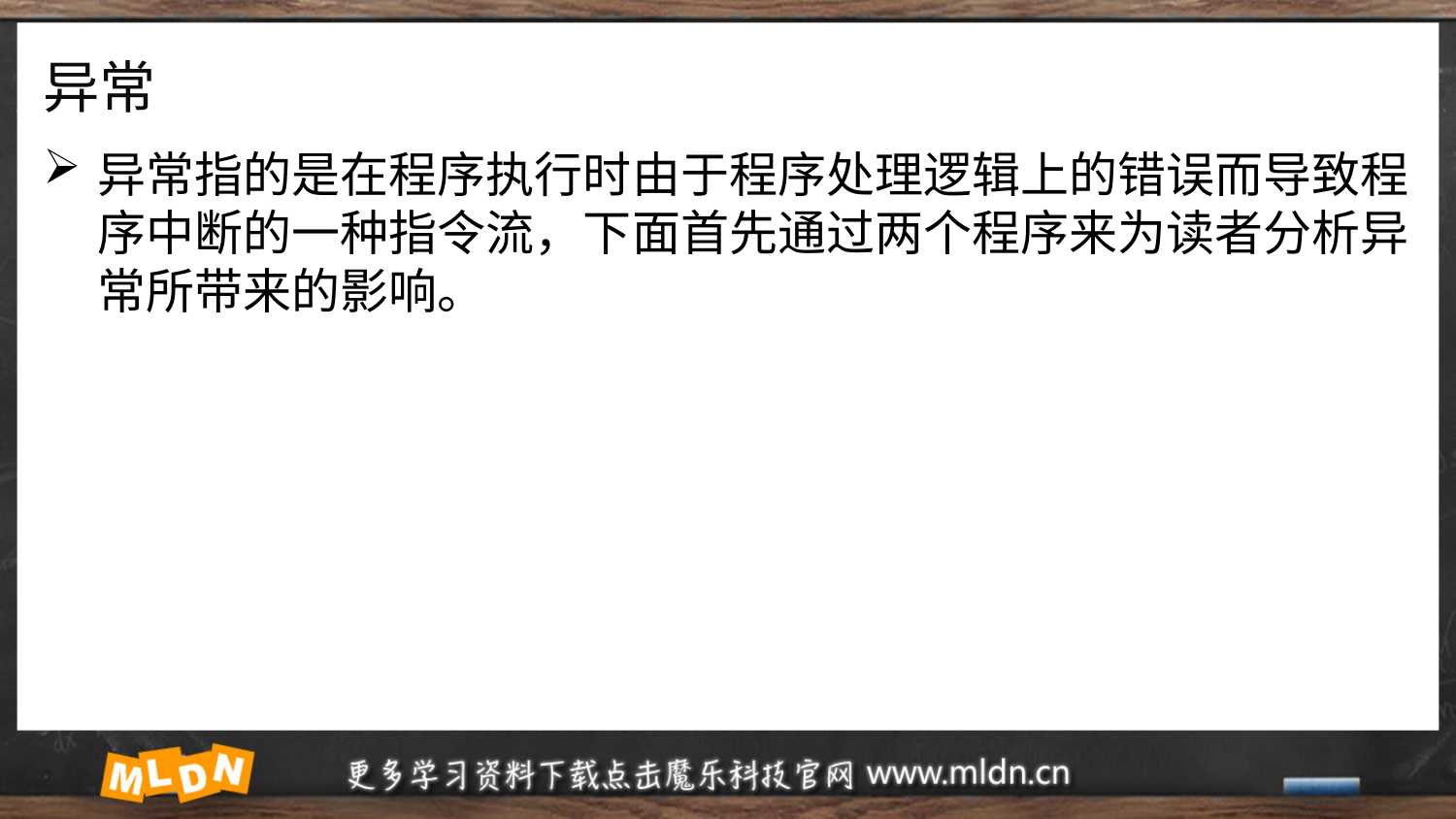

# 异常
异常指的是在程序执行时由于程序处理逻辑上的错误而导致程序中断的一种指令流，下面首先通过两个程序来为读者分析异常所带来的影响。